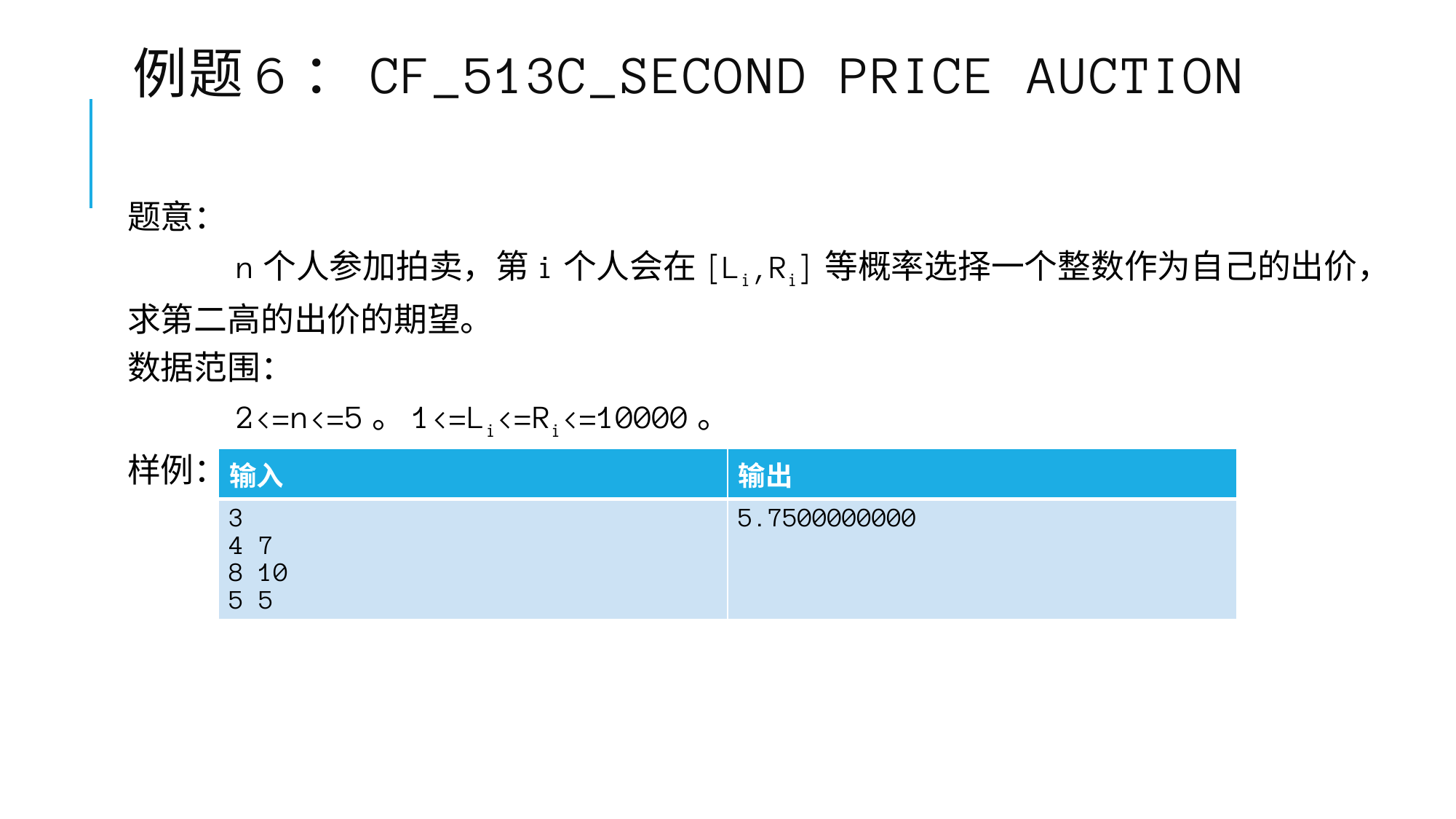

# 例题6：cf_513C_Second price auction
题意：
	n个人参加拍卖，第i个人会在[Li,Ri]等概率选择一个整数作为自己的出价，求第二高的出价的期望。
数据范围：
	2<=n<=5。1<=Li<=Ri<=10000。
样例：
| 输入 | 输出 |
| --- | --- |
| 3 4 7 8 10 5 5 | 5.7500000000 |